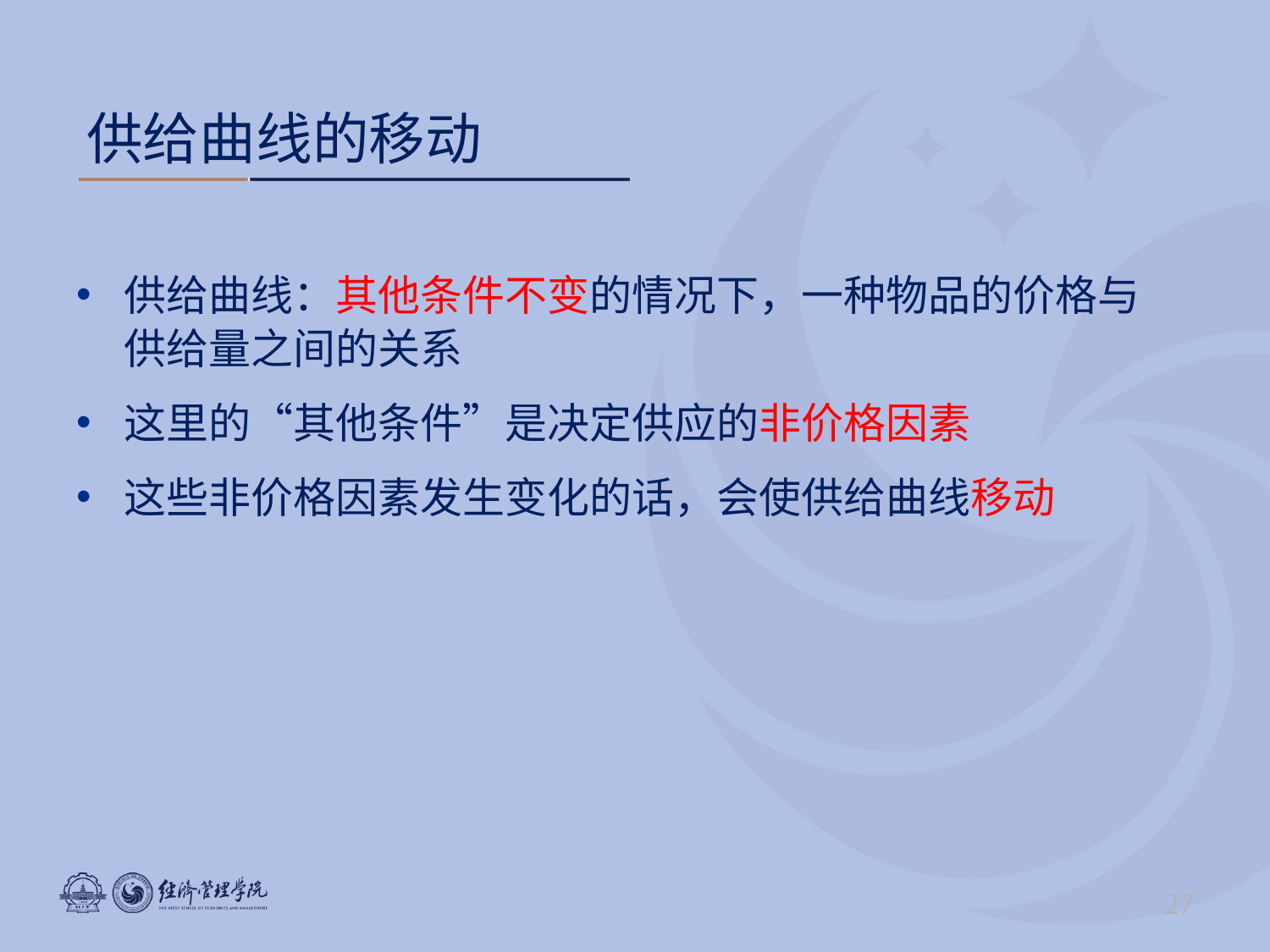

0
# 供给曲线的移动
供给曲线：其他条件不变的情况下，一种物品的价格与供给量之间的关系
这里的“其他条件”是决定供应的非价格因素
这些非价格因素发生变化的话，会使供给曲线移动